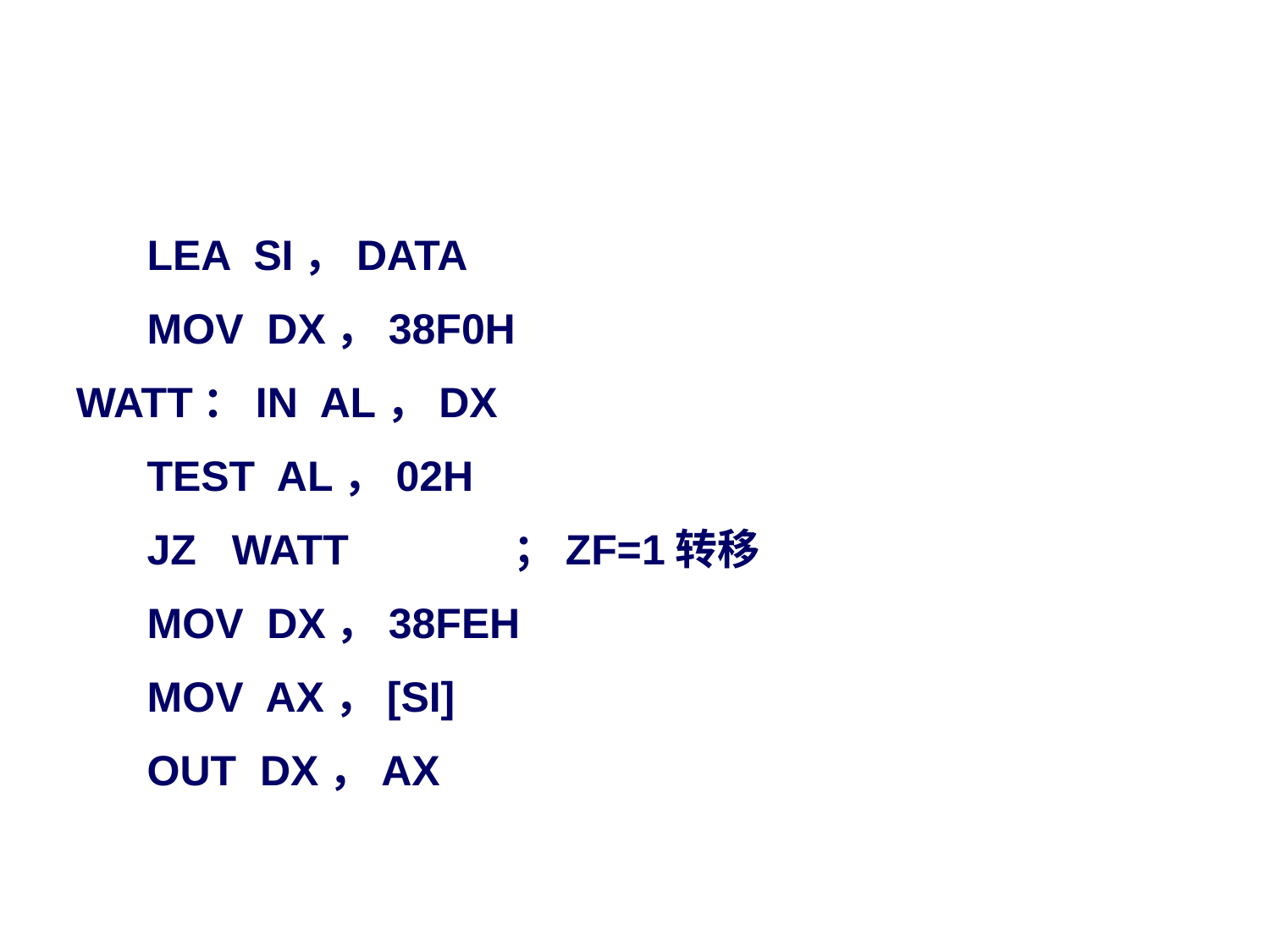

#
      LEA  SI，DATA
      MOV  DX，38F0H
WATT：IN  AL，DX
      TEST  AL，02H
      JZ   WATT             ；ZF=1转移
      MOV  DX，38FEH
      MOV  AX，[SI]
      OUT  DX，AX